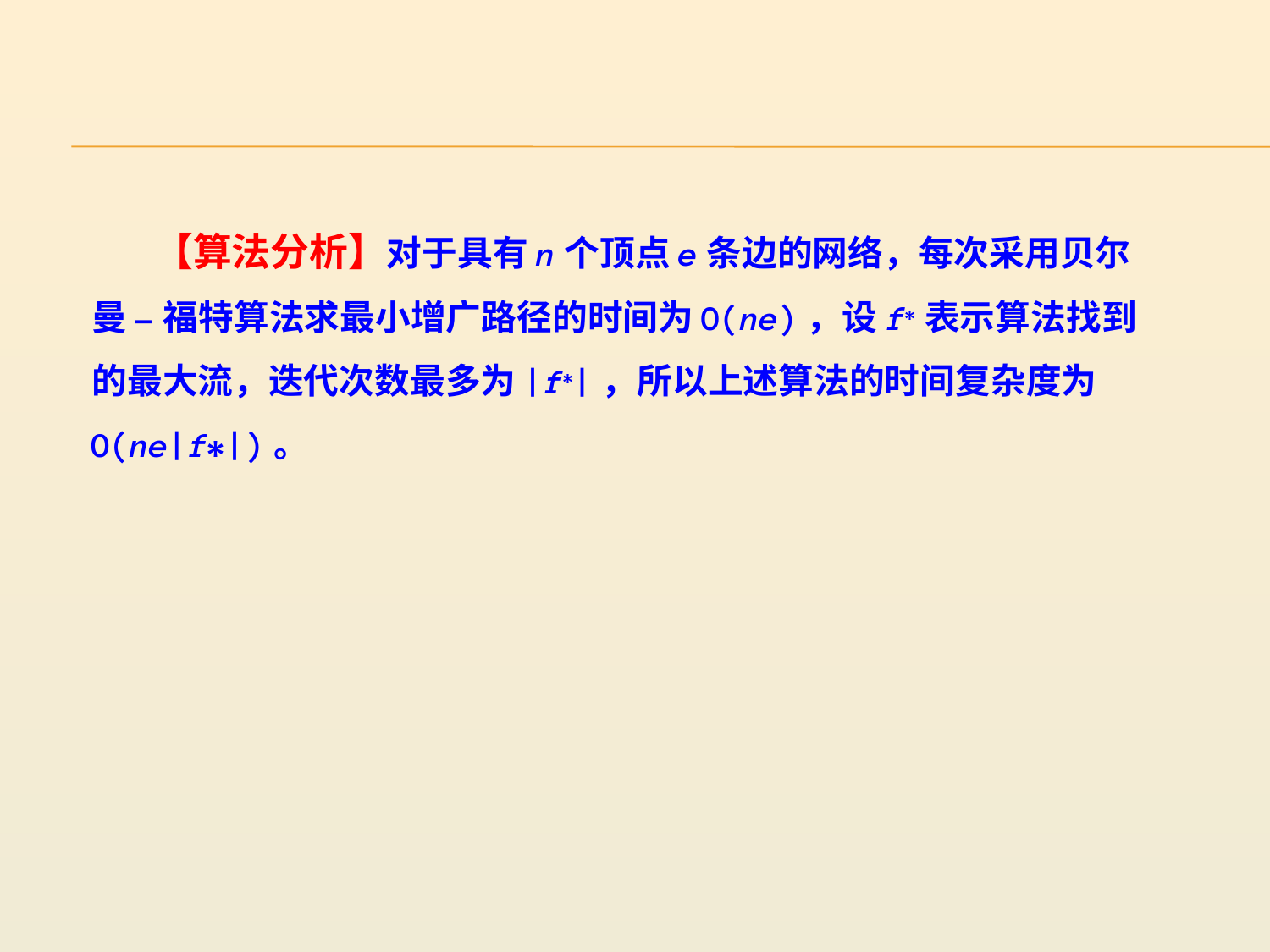

【算法分析】对于具有n个顶点e条边的网络，每次采用贝尔曼-福特算法求最小增广路径的时间为O(ne)，设f*表示算法找到的最大流，迭代次数最多为|f*|，所以上述算法的时间复杂度为O(ne|f*|)。